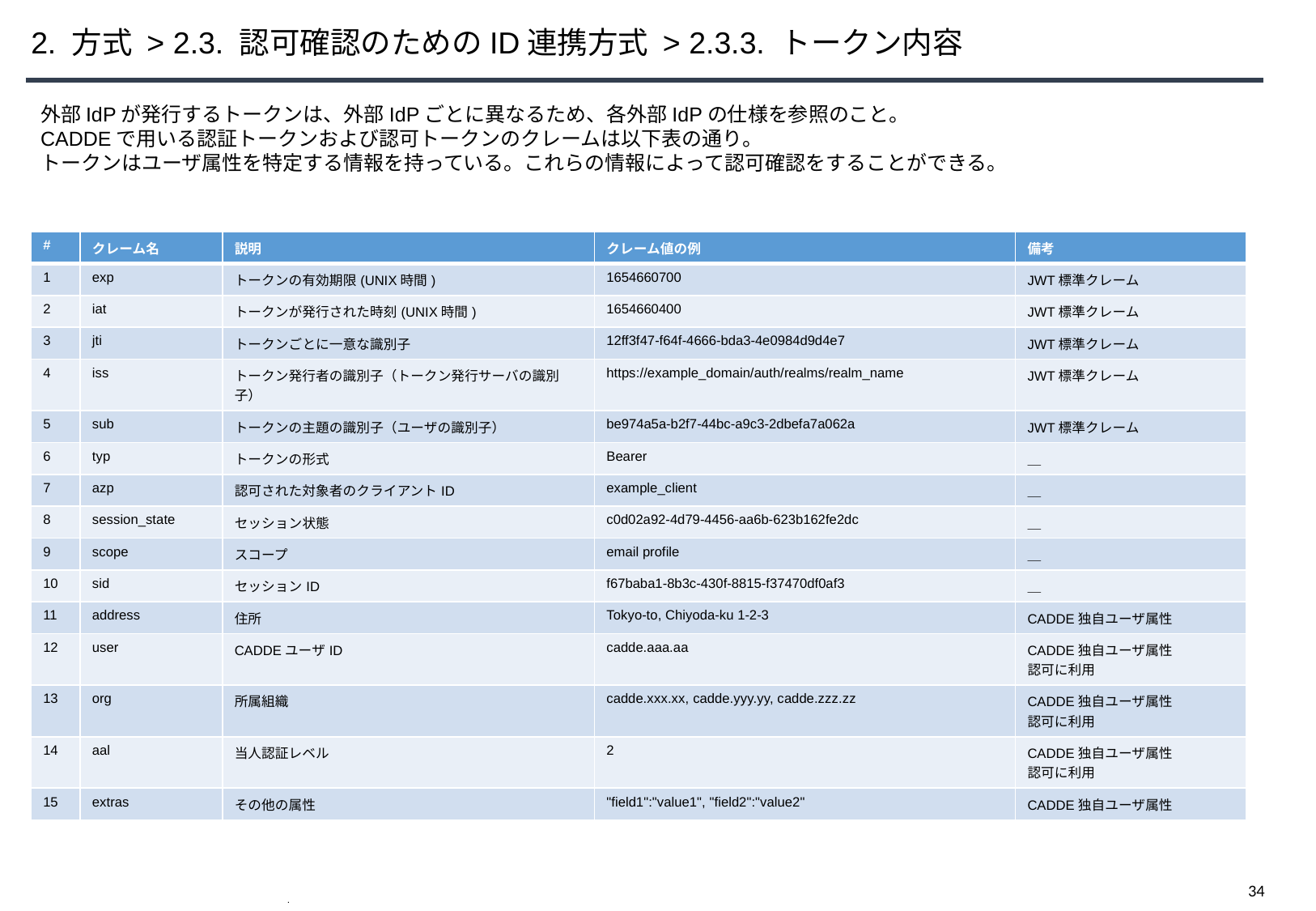

# 2. 方式 > 2.3. 認可確認のためのID連携方式 > 2.3.3. トークン内容
外部IdPが発行するトークンは、外部IdPごとに異なるため、各外部IdPの仕様を参照のこと。
CADDEで用いる認証トークンおよび認可トークンのクレームは以下表の通り。
トークンはユーザ属性を特定する情報を持っている。これらの情報によって認可確認をすることができる。
| # | クレーム名 | 説明 | クレーム値の例 | 備考 |
| --- | --- | --- | --- | --- |
| 1 | exp | トークンの有効期限(UNIX時間) | 1654660700 | JWT標準クレーム |
| 2 | iat | トークンが発行された時刻(UNIX時間) | 1654660400 | JWT標準クレーム |
| 3 | jti | トークンごとに一意な識別子 | 12ff3f47-f64f-4666-bda3-4e0984d9d4e7 | JWT標準クレーム |
| 4 | iss | トークン発行者の識別子（トークン発行サーバの識別子） | https://example\_domain/auth/realms/realm\_name | JWT標準クレーム |
| 5 | sub | トークンの主題の識別子（ユーザの識別子） | be974a5a-b2f7-44bc-a9c3-2dbefa7a062a | JWT標準クレーム |
| 6 | typ | トークンの形式 | Bearer | ＿ |
| 7 | azp | 認可された対象者のクライアントID | example\_client | ＿ |
| 8 | session\_state | セッション状態 | c0d02a92-4d79-4456-aa6b-623b162fe2dc | ＿ |
| 9 | scope | スコープ | email profile | ＿ |
| 10 | sid | セッションID | f67baba1-8b3c-430f-8815-f37470df0af3 | ＿ |
| 11 | address | 住所 | Tokyo-to, Chiyoda-ku 1-2-3 | CADDE独自ユーザ属性 |
| 12 | user | CADDEユーザID | cadde.aaa.aa | CADDE独自ユーザ属性 認可に利用 |
| 13 | org | 所属組織 | cadde.xxx.xx, cadde.yyy.yy, cadde.zzz.zz | CADDE独自ユーザ属性 認可に利用 |
| 14 | aal | 当人認証レベル | 2 | CADDE独自ユーザ属性 認可に利用 |
| 15 | extras | その他の属性 | "field1":"value1", "field2":"value2" | CADDE独自ユーザ属性 |